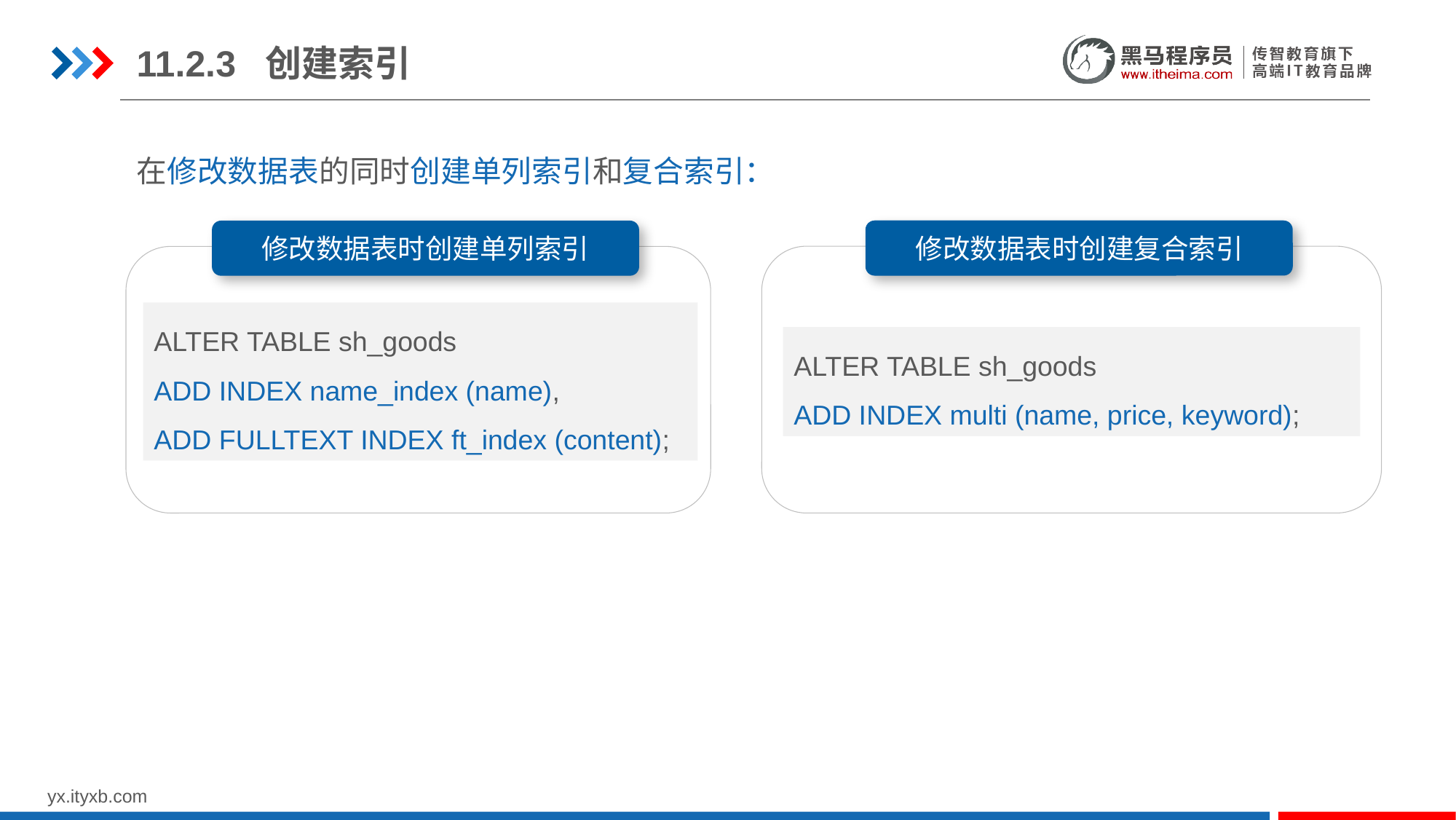

11.2.3  创建索引
在修改数据表的同时创建单列索引和复合索引：

修改数据表时创建单列索引
修改数据表时创建复合索引

ALTER TABLE sh_goods
ADD INDEX name_index (name),
ADD FULLTEXT INDEX ft_index (content);
ALTER TABLE sh_goods
ADD INDEX multi (name, price, keyword);